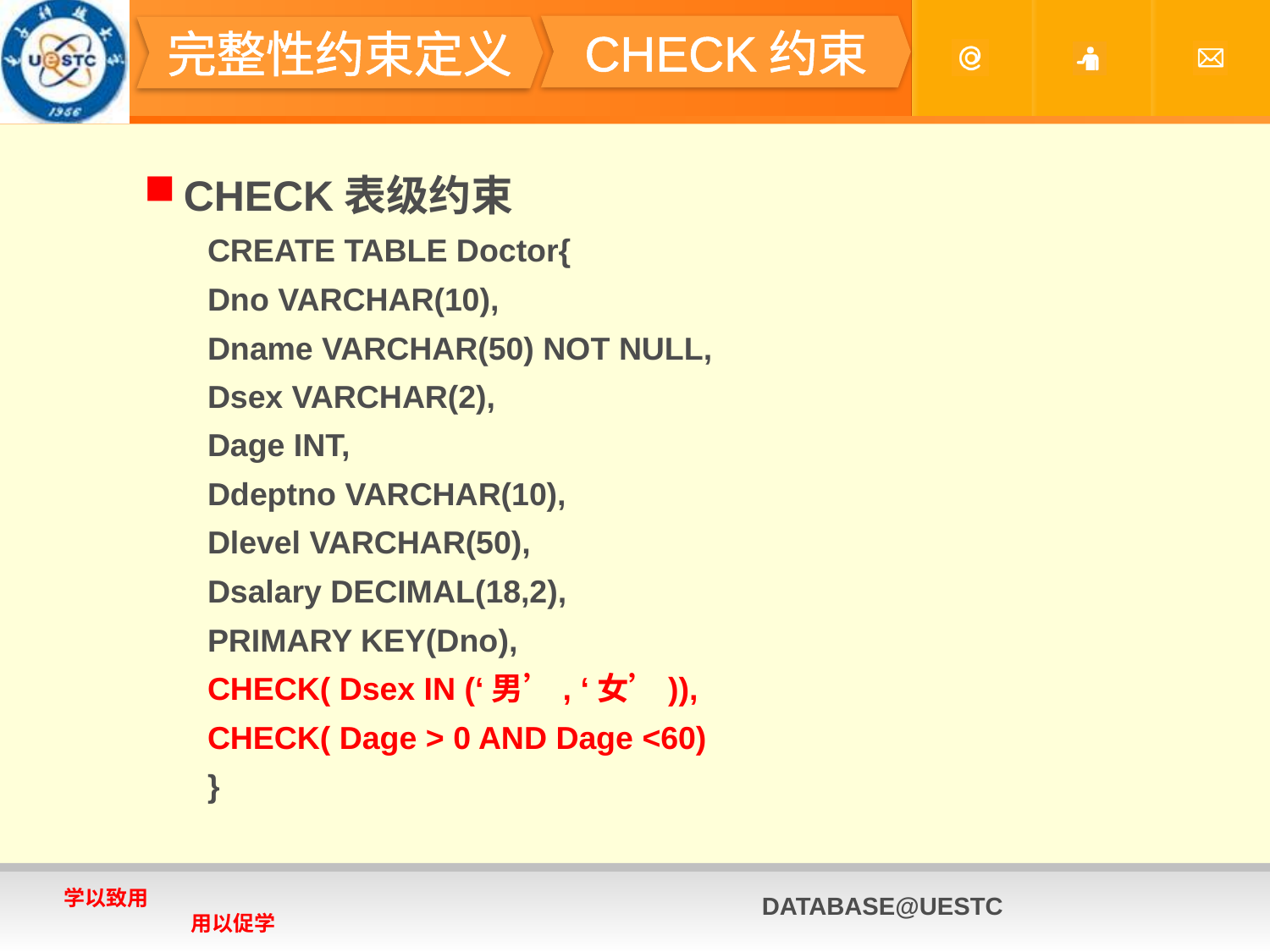

#
CHECK约束
完整性约束定义
CHECK表级约束
CREATE TABLE Doctor{
Dno VARCHAR(10),
Dname VARCHAR(50) NOT NULL,
Dsex VARCHAR(2),
Dage INT,
Ddeptno VARCHAR(10),
Dlevel VARCHAR(50),
Dsalary DECIMAL(18,2),
PRIMARY KEY(Dno),
CHECK( Dsex IN (‘男’, ‘女’)),
CHECK( Dage > 0 AND Dage <60)
}